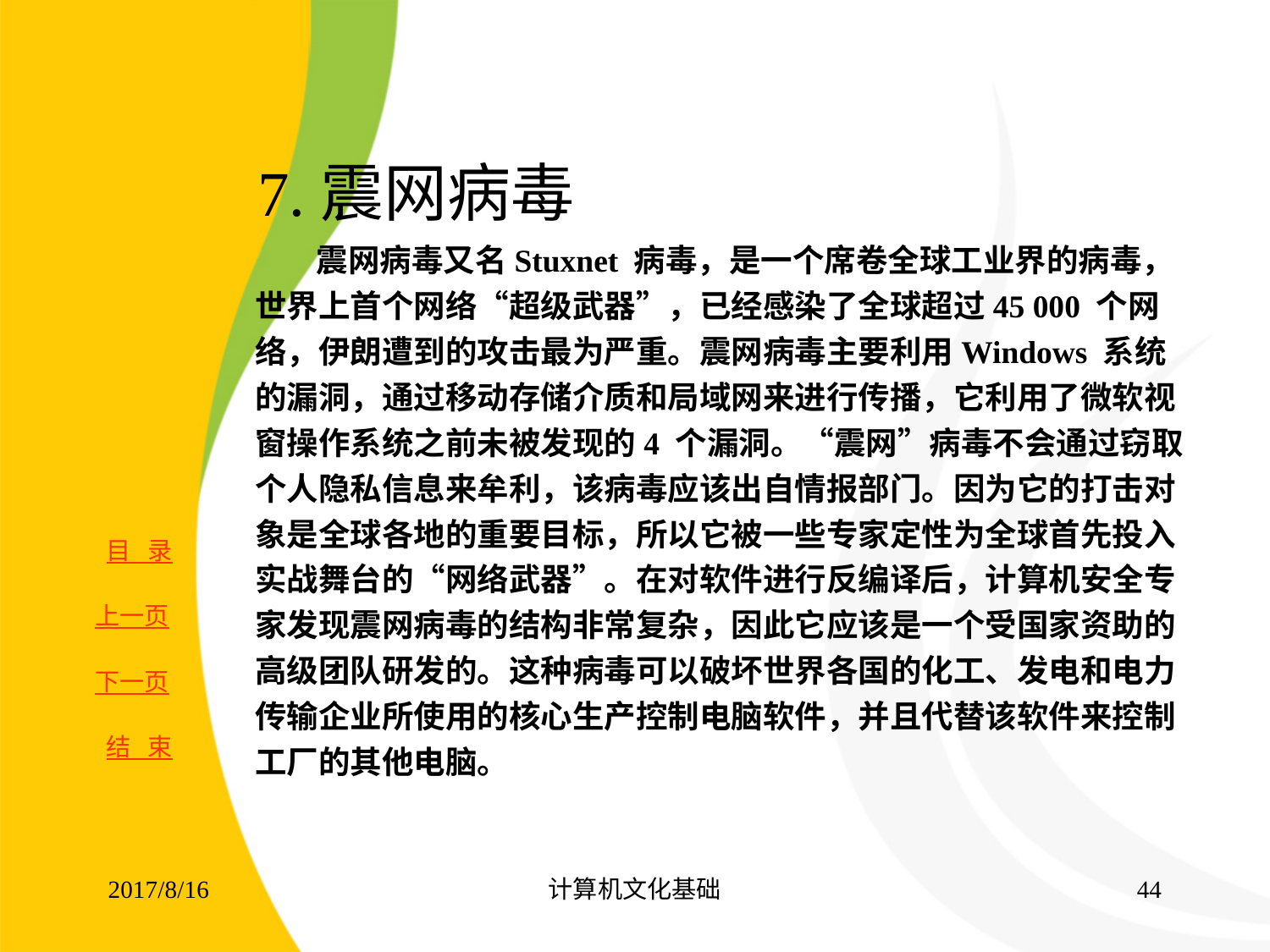

# 7.震网病毒
                  震网病毒又名Stuxnet 病毒，是一个席卷全球工业界的病毒，世界上首个网络“超级武器”，已经感染了全球超过45 000 个网络，伊朗遭到的攻击最为严重。震网病毒主要利用Windows 系统的漏洞，通过移动存储介质和局域网来进行传播，它利用了微软视窗操作系统之前未被发现的4 个漏洞。“震网”病毒不会通过窃取个人隐私信息来牟利，该病毒应该出自情报部门。因为它的打击对象是全球各地的重要目标，所以它被一些专家定性为全球首先投入实战舞台的“网络武器”。在对软件进行反编译后，计算机安全专家发现震网病毒的结构非常复杂，因此它应该是一个受国家资助的高级团队研发的。这种病毒可以破坏世界各国的化工、发电和电力传输企业所使用的核心生产控制电脑软件，并且代替该软件来控制工厂的其他电脑。
2017/8/16
计算机文化基础
44